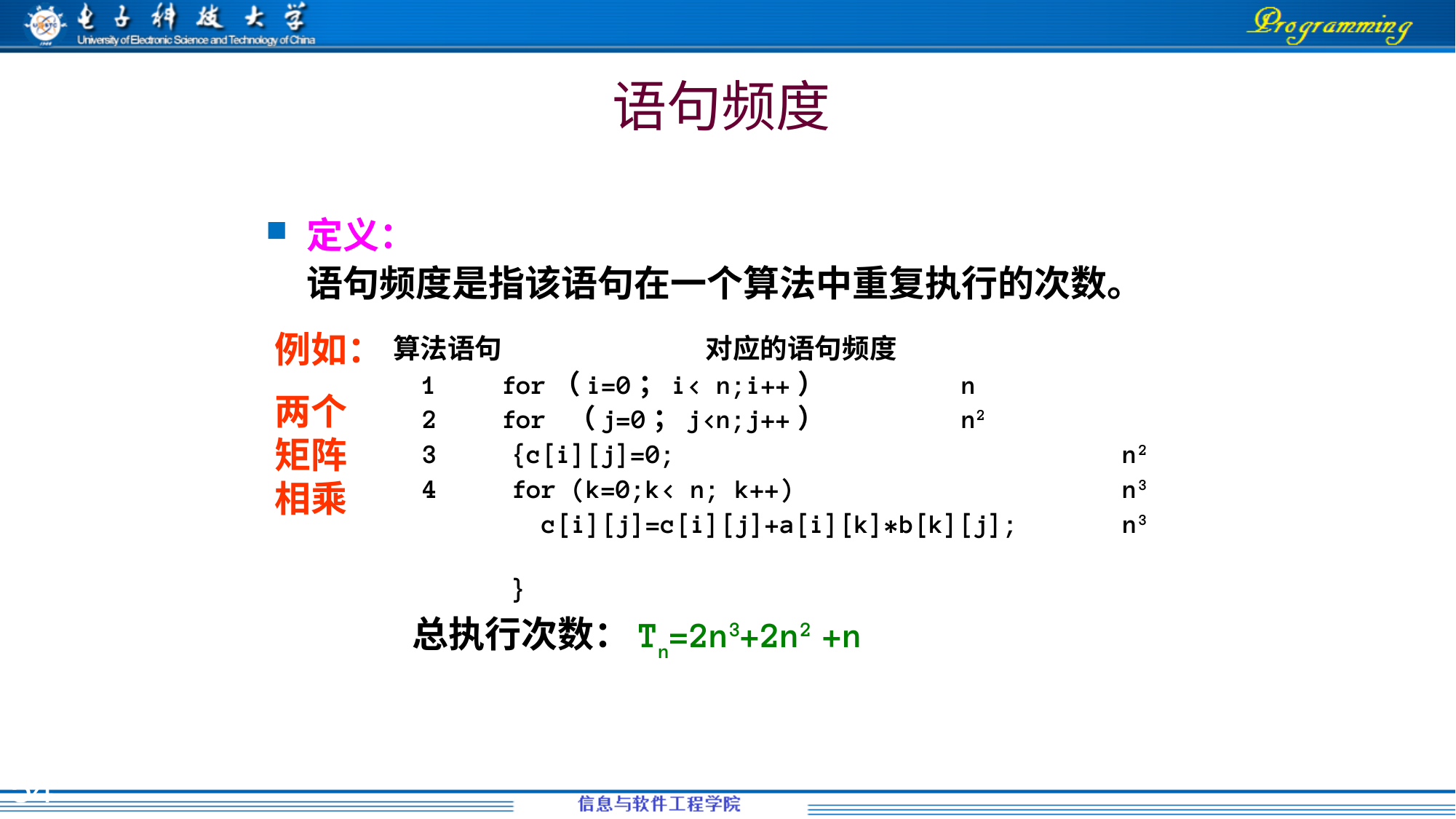

# 语句频度
定义：
	语句频度是指该语句在一个算法中重复执行的次数。
例如：
两个矩阵相乘
算法语句                                 对应的语句频度
  1	for（i=0；i< n;i++）                     n
  2	for （j=0；j<n;j++）                     n2
  3     {c[i][j]=0;                              n2
  4     for (k=0;k< n; k++)                      n3
          c[i][j]=c[i][j]+a[i][k]*b[k][j];       n3
        }
  总执行次数：Tn=2n3+2n2 +n
54